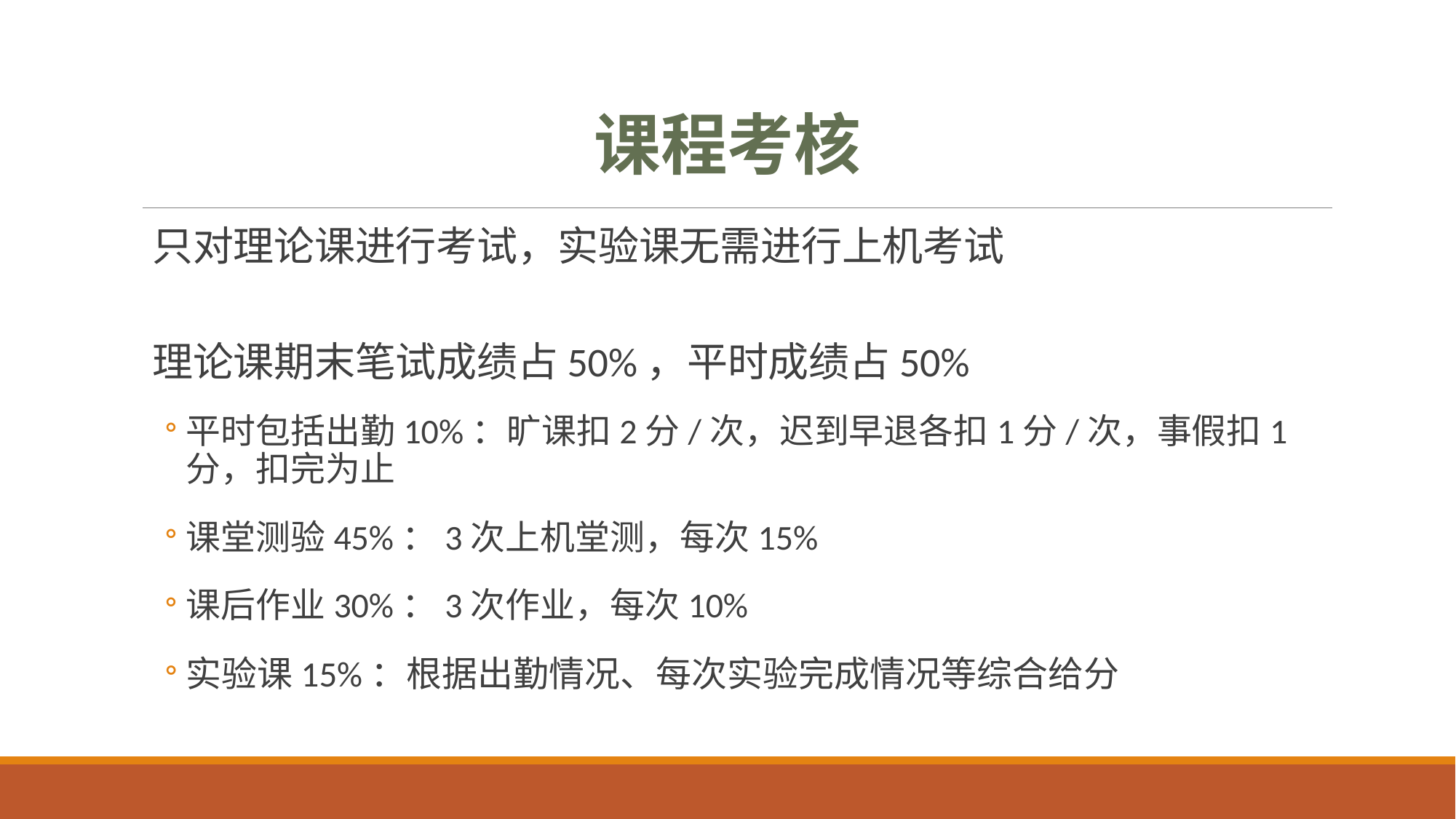

# 课程考核
只对理论课进行考试，实验课无需进行上机考试

理论课期末笔试成绩占50%，平时成绩占50%
平时包括出勤10%：旷课扣2分/次，迟到早退各扣1分/次，事假扣1分，扣完为止
课堂测验45%：3次上机堂测，每次15%
课后作业30%：3次作业，每次10%
实验课15%：根据出勤情况、每次实验完成情况等综合给分
3